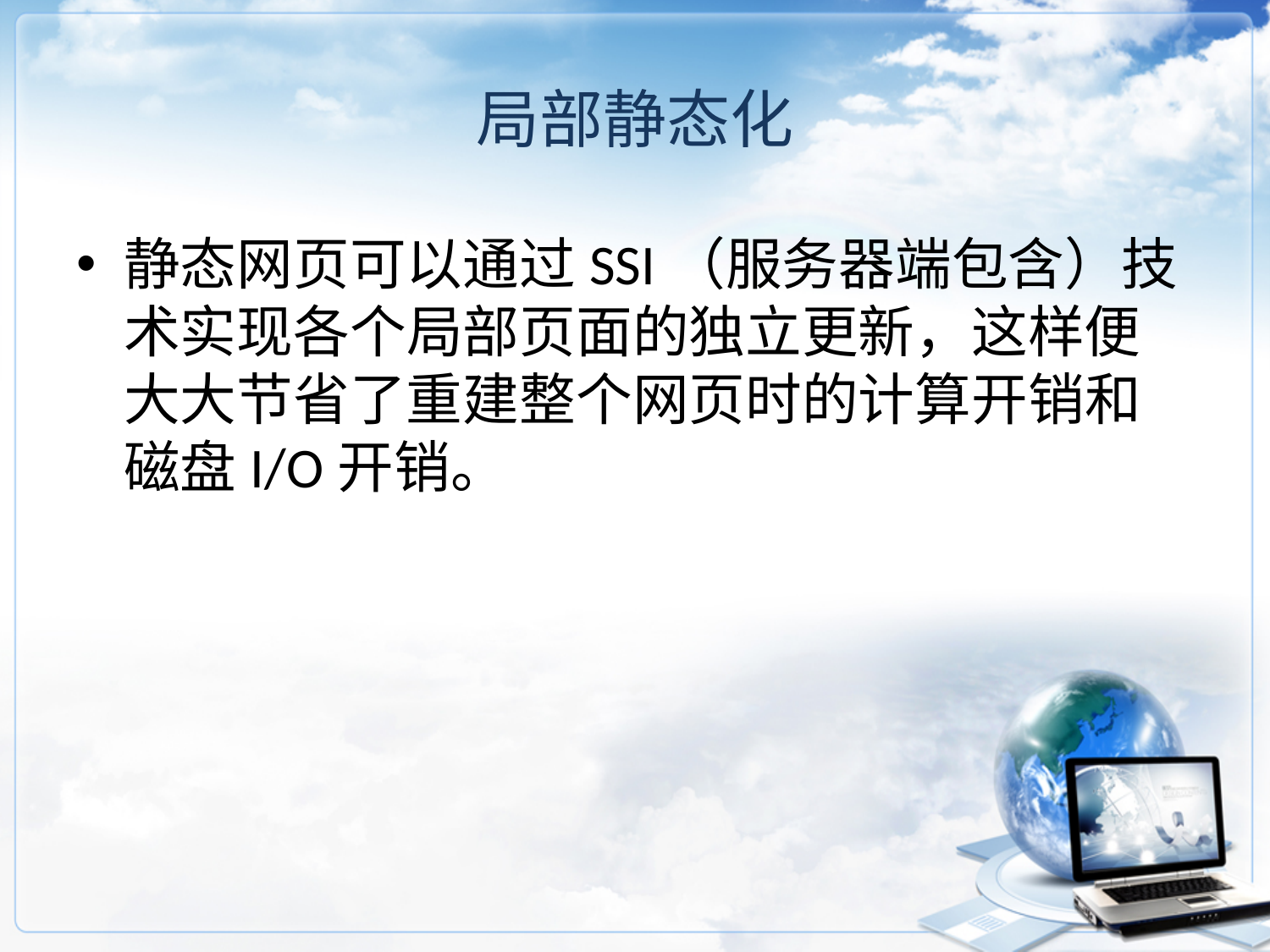

# 局部静态化
静态网页可以通过SSI（服务器端包含）技术实现各个局部页面的独立更新，这样便大大节省了重建整个网页时的计算开销和磁盘I/O开销。